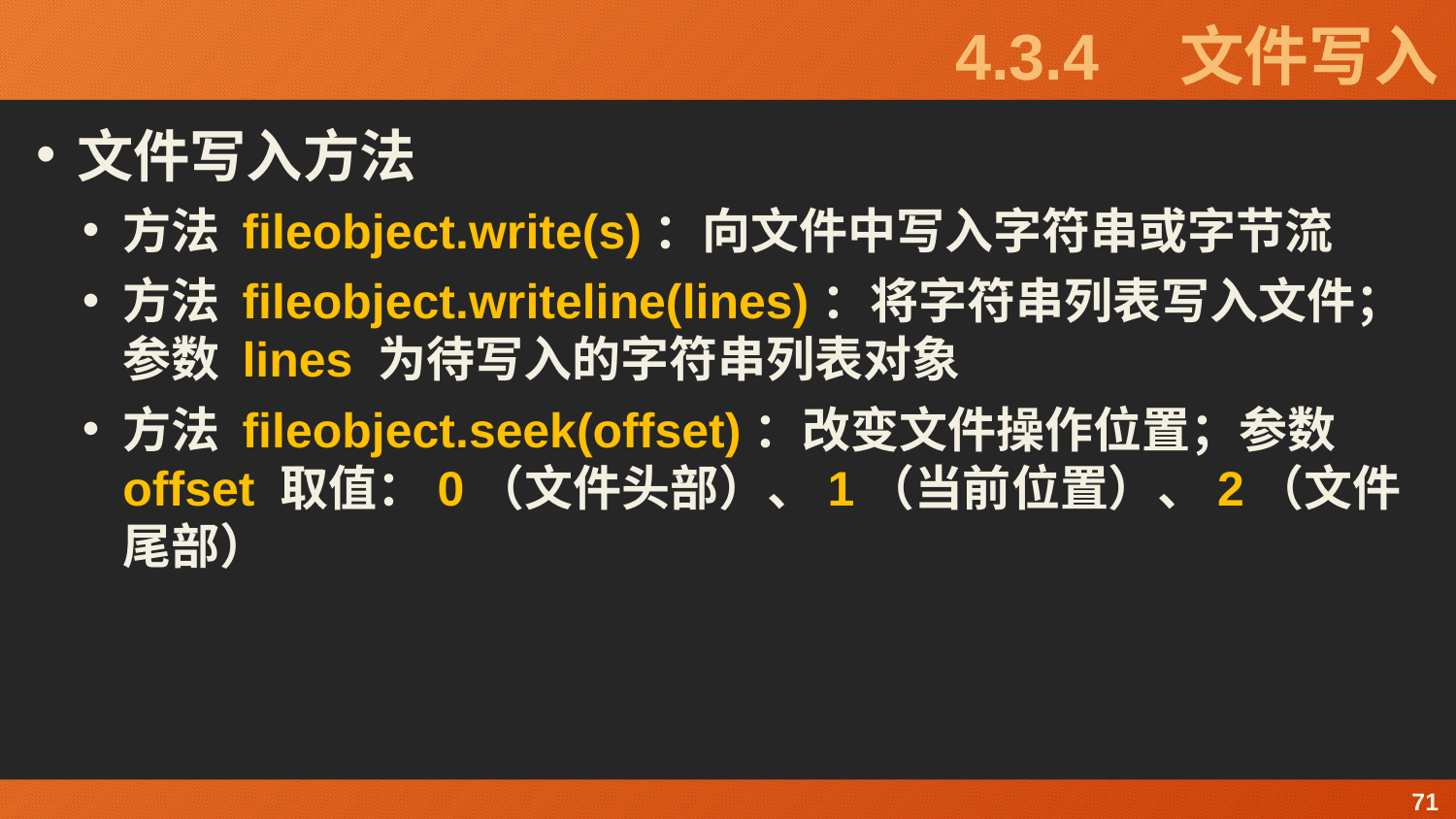

# 4.3.4　文件写入
文件写入方法
方法 fileobject.write(s)：向文件中写入字符串或字节流
方法 fileobject.writeline(lines)：将字符串列表写入文件；参数 lines 为待写入的字符串列表对象
方法 fileobject.seek(offset)：改变文件操作位置；参数 offset 取值：0（文件头部）、1（当前位置）、2（文件尾部）
71